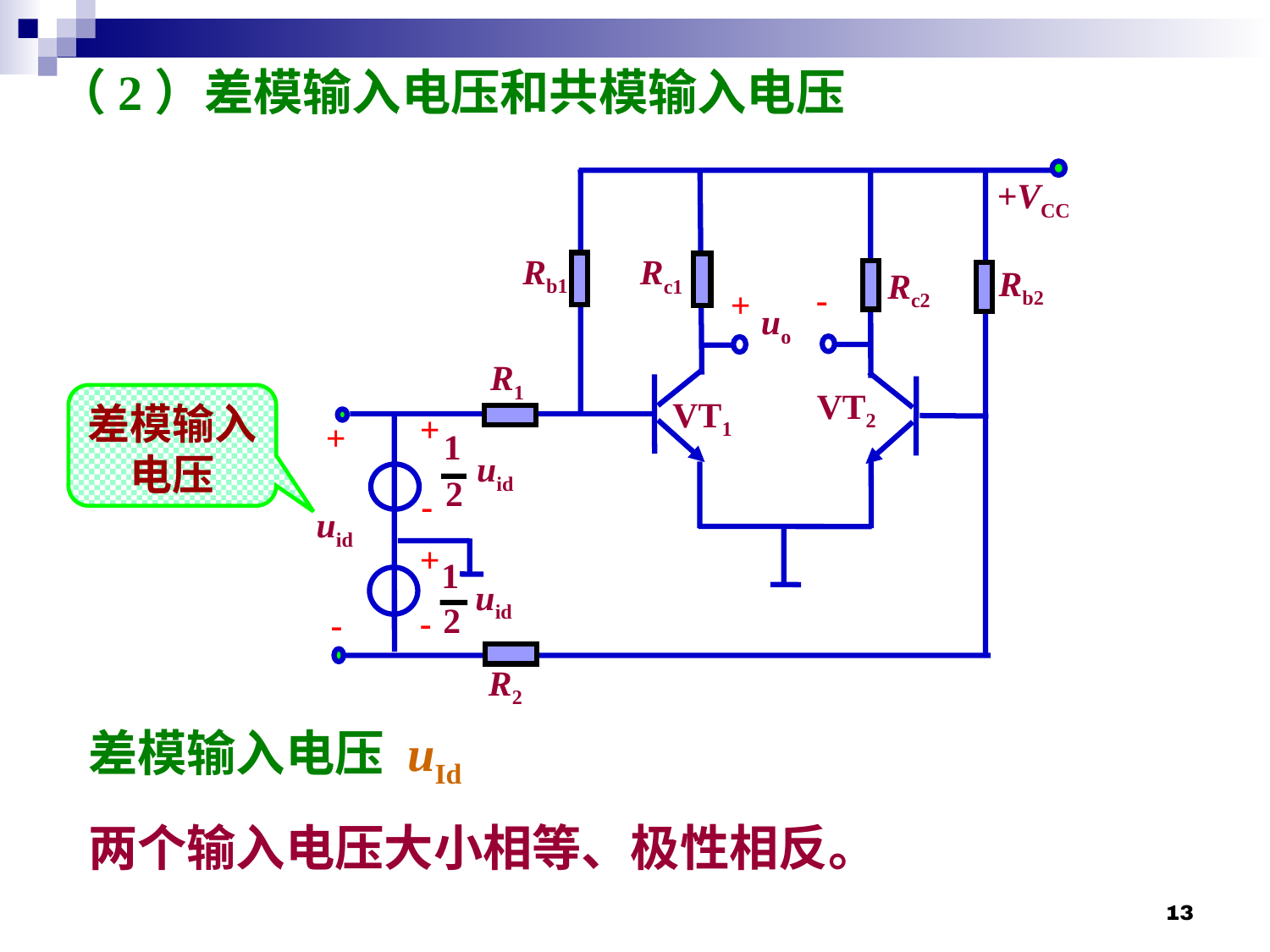

（2）差模输入电压和共模输入电压

+VCC

Rb1
Rc1

Rb2
Rc2

-
+
uo

R1

VT2
VT1

+
+

1
2

uid

-
uid

+

1
2

uid

-
-

R2

差模输入电压
差模输入电压 uId
两个输入电压大小相等、极性相反。
13